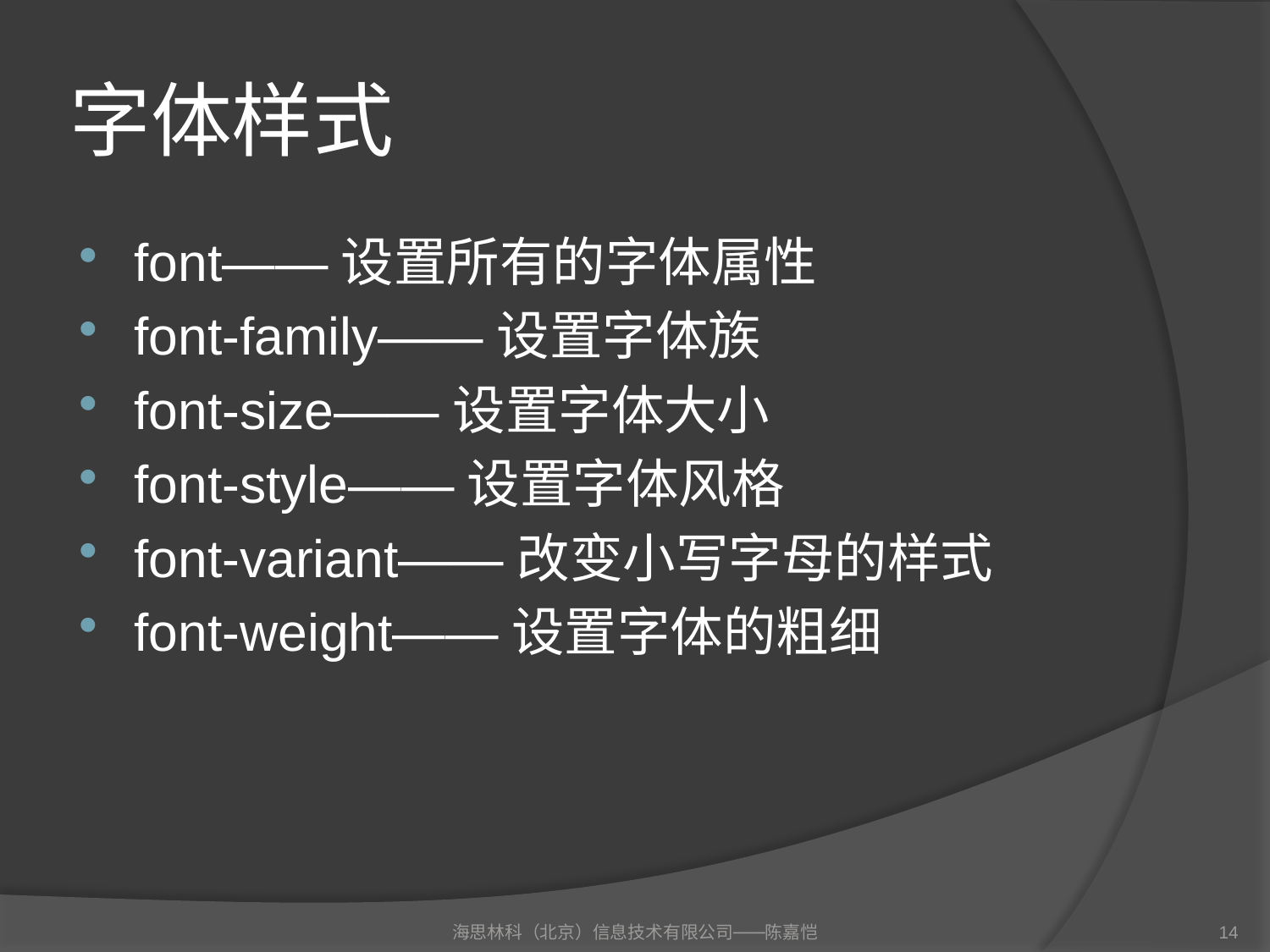

# 字体样式
font——设置所有的字体属性
font-family——设置字体族
font-size——设置字体大小
font-style——设置字体风格
font-variant——改变小写字母的样式
font-weight——设置字体的粗细
海思林科（北京）信息技术有限公司——陈嘉恺
14